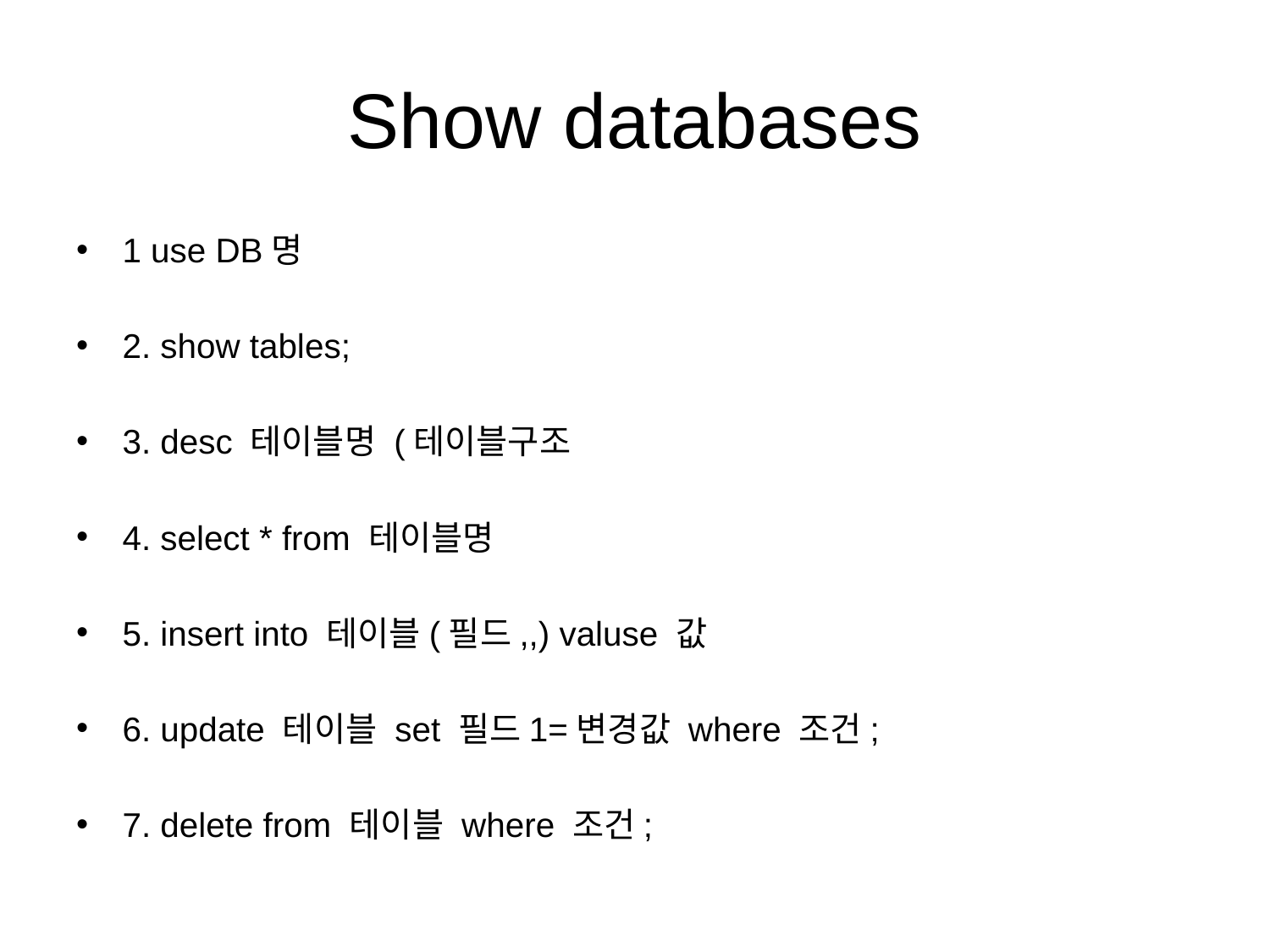

# Show databases
1 use DB명

2. show tables;

3. desc 테이블명 (테이블구조

4. select * from 테이블명

5. insert into 테이블(필드,,) valuse 값

6. update 테이블 set 필드1=변경값 where 조건;

7. delete from 테이블 where 조건;